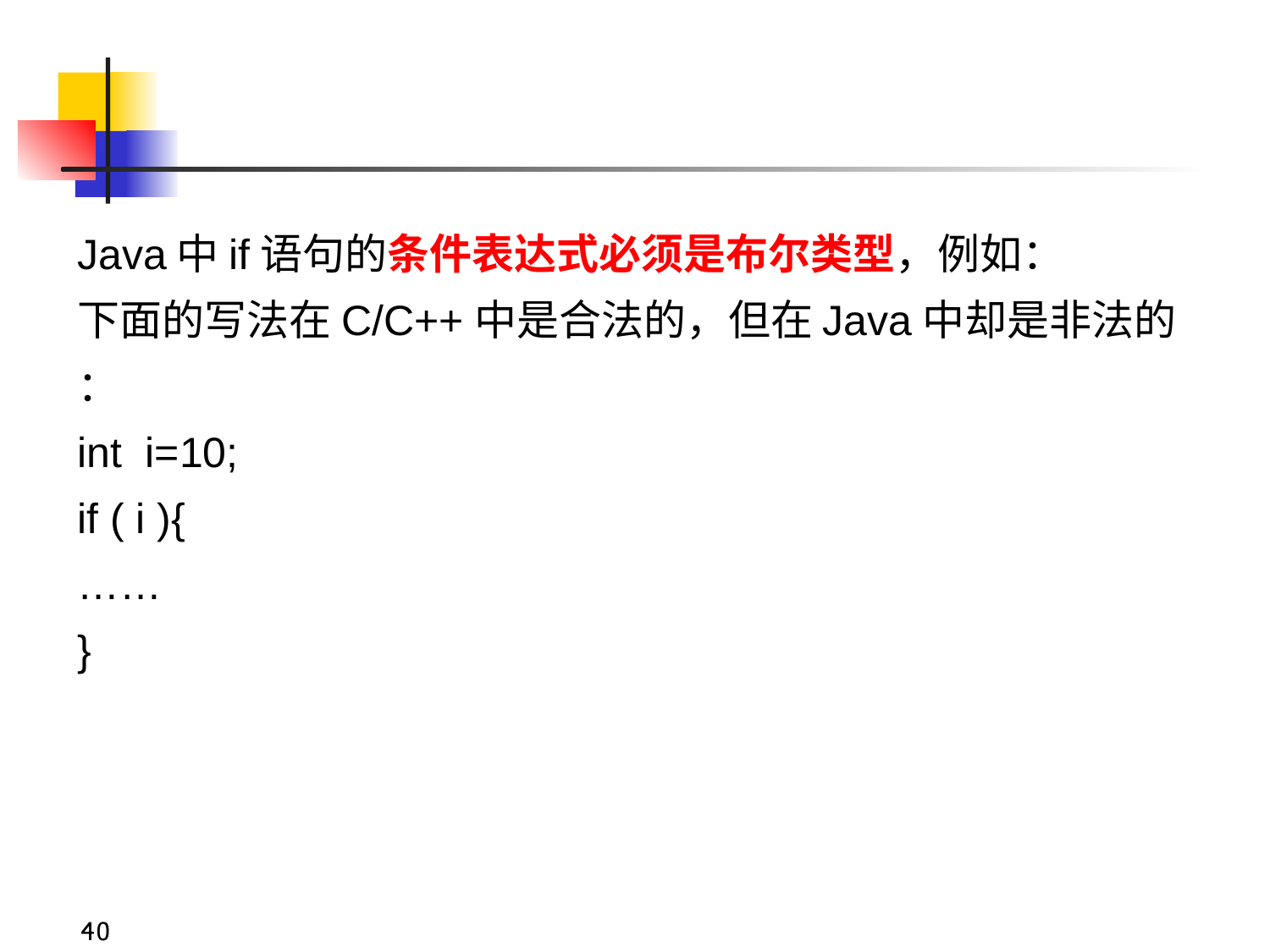

#
Java中if语句的条件表达式必须是布尔类型，例如：
下面的写法在C/C++中是合法的，但在Java中却是非法的 ：
int  i=10;
if ( i ){
……
}

40